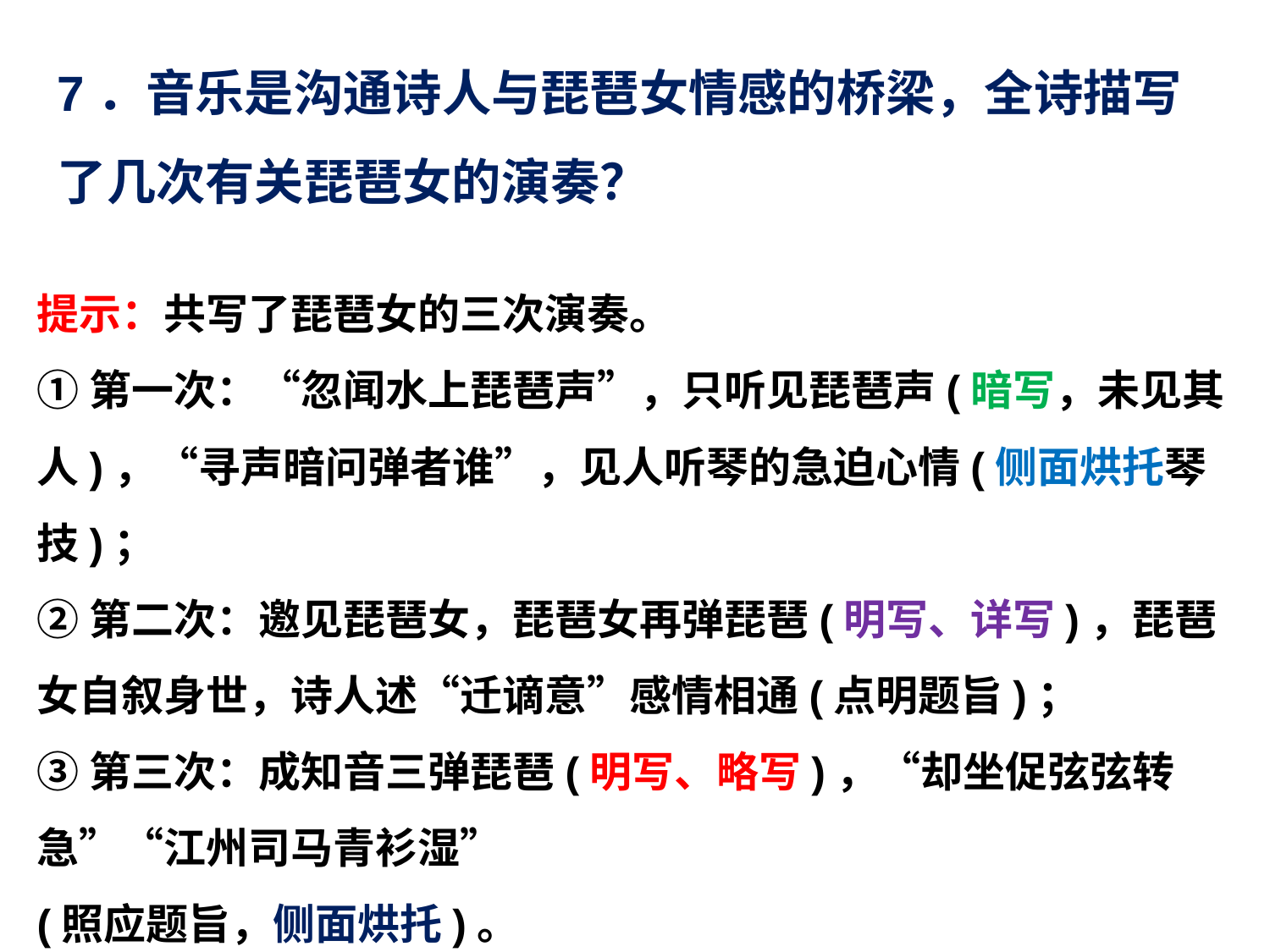

7．音乐是沟通诗人与琵琶女情感的桥梁，全诗描写了几次有关琵琶女的演奏？
提示：共写了琵琶女的三次演奏。
①第一次：“忽闻水上琵琶声”，只听见琵琶声(暗写，未见其人)，“寻声暗问弹者谁”，见人听琴的急迫心情(侧面烘托琴技)；
②第二次：邀见琵琶女，琵琶女再弹琵琶(明写、详写)，琵琶女自叙身世，诗人述“迁谪意”感情相通(点明题旨)；
③第三次：成知音三弹琵琶(明写、略写)，“却坐促弦弦转急”“江州司马青衫湿”
(照应题旨，侧面烘托)。